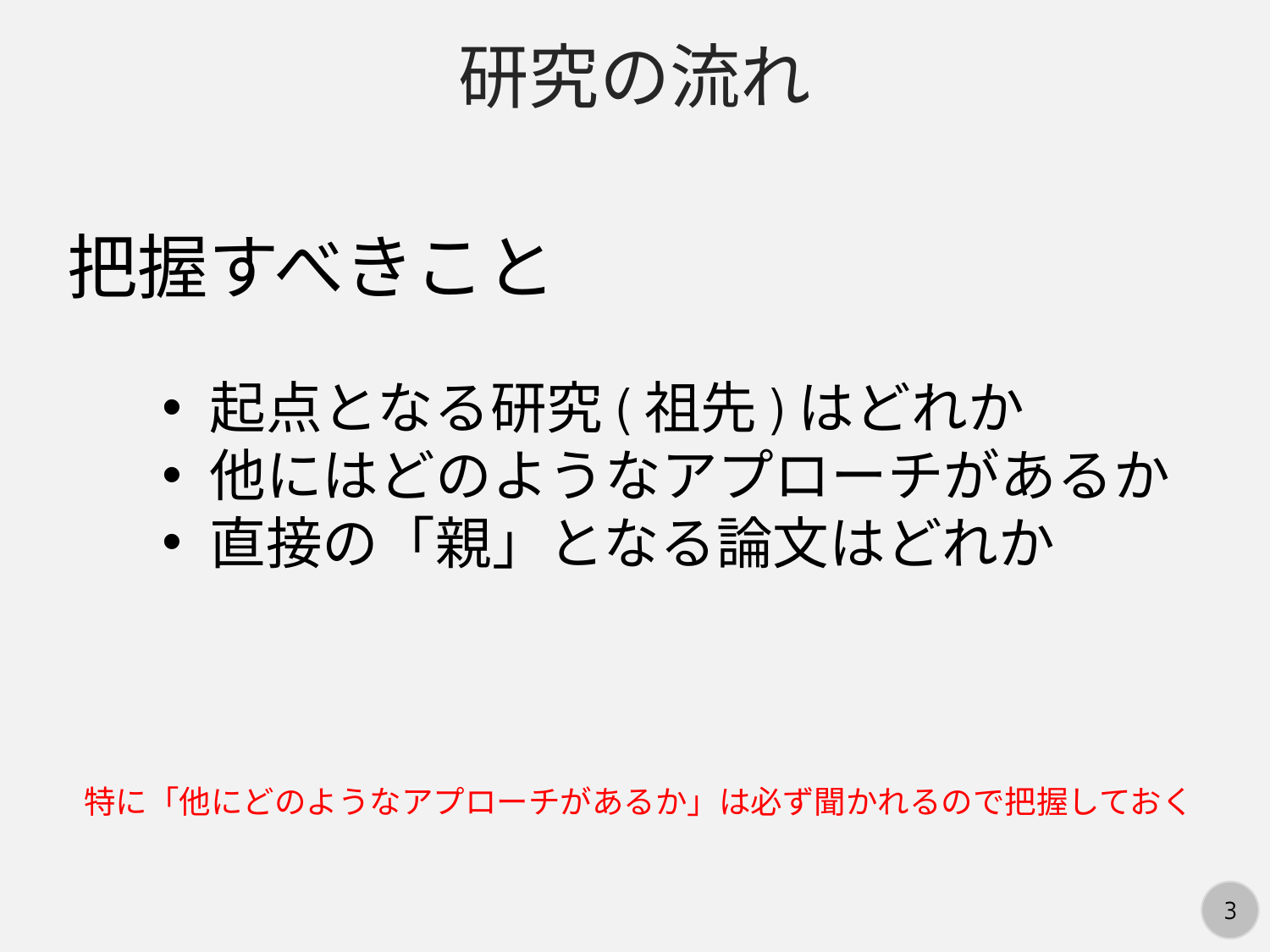

研究の流れ
把握すべきこと
起点となる研究(祖先)はどれか
他にはどのようなアプローチがあるか
直接の「親」となる論文はどれか
特に「他にどのようなアプローチがあるか」は必ず聞かれるので把握しておく